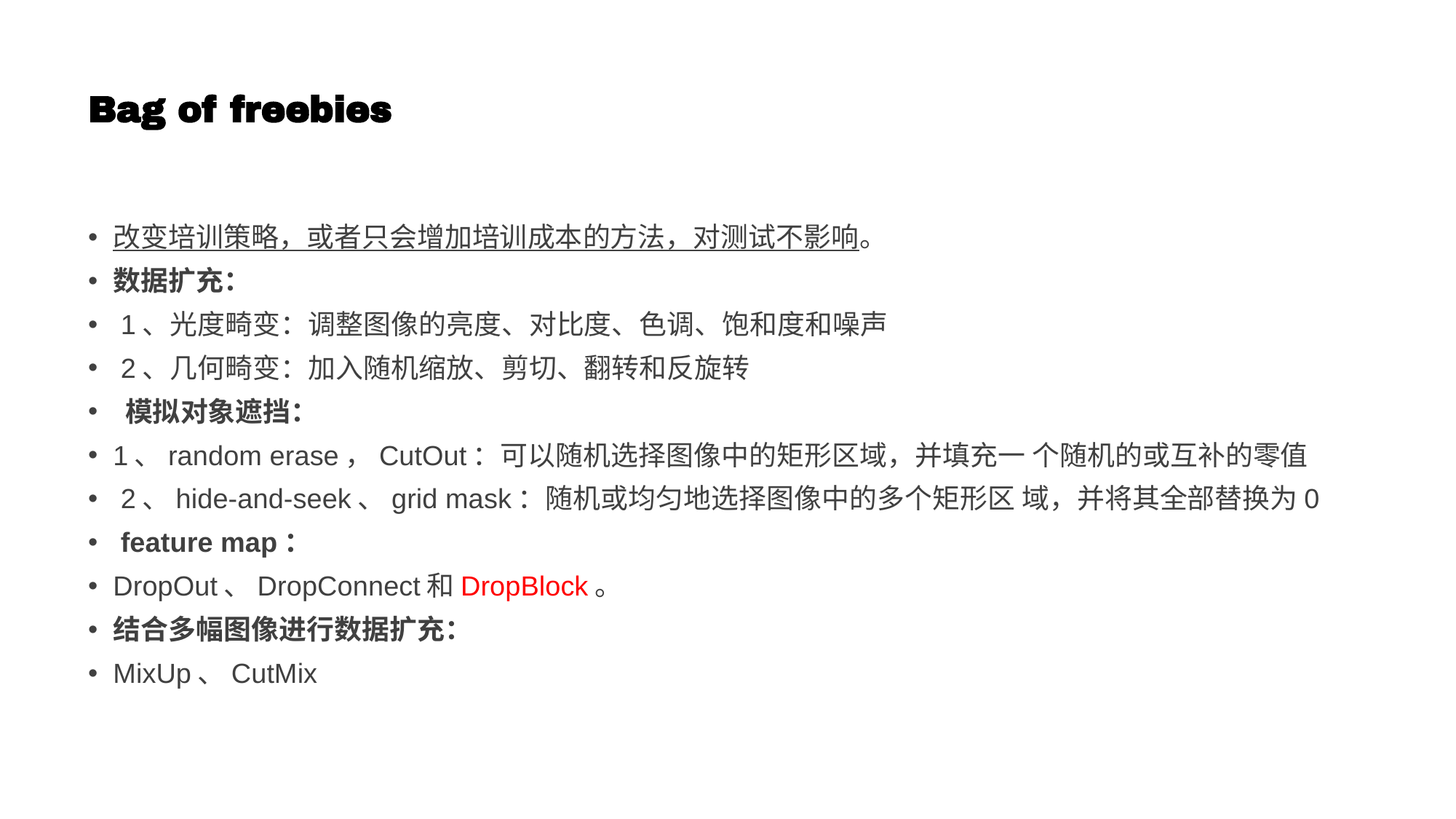

# Bag of freebies
改变培训策略，或者只会增加培训成本的方法，对测试不影响。
数据扩充：
 1、光度畸变：调整图像的亮度、对比度、色调、饱和度和噪声
​ 2、几何畸变：加入随机缩放、剪切、翻转和反旋转
​ 模拟对象遮挡：
1、random erase，CutOut：可以随机选择图像中的矩形区域，并填充一 个随机的或互补的零值
​ 2、hide-and-seek、grid mask：随机或均匀地选择图像中的多个矩形区 域，并将其全部替换为0
​ feature map：
DropOut、DropConnect和DropBlock。
结合多幅图像进行数据扩充：
MixUp、CutMix